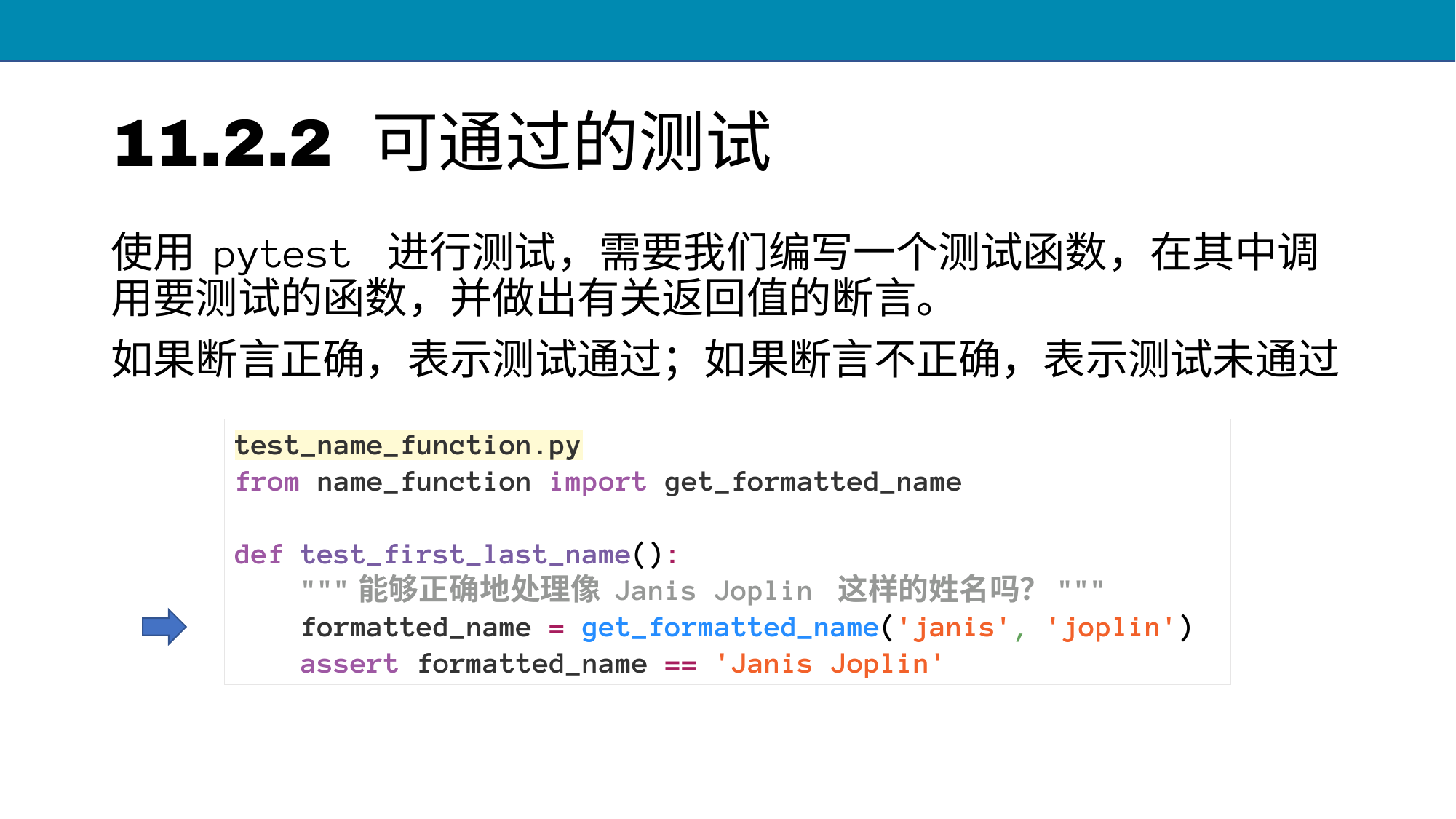

# 11.2.2 可通过的测试
使用 pytest 进行测试，需要我们编写一个测试函数，在其中调用要测试的函数，并做出有关返回值的断言。
如果断言正确，表示测试通过；如果断言不正确，表示测试未通过

test_name_function.py
from name_function import get_formatted_name
def test_first_last_name():
    """能够正确地处理像 Janis Joplin 这样的姓名吗？"""
    formatted_name = get_formatted_name('janis', 'joplin')
    assert formatted_name == 'Janis Joplin'